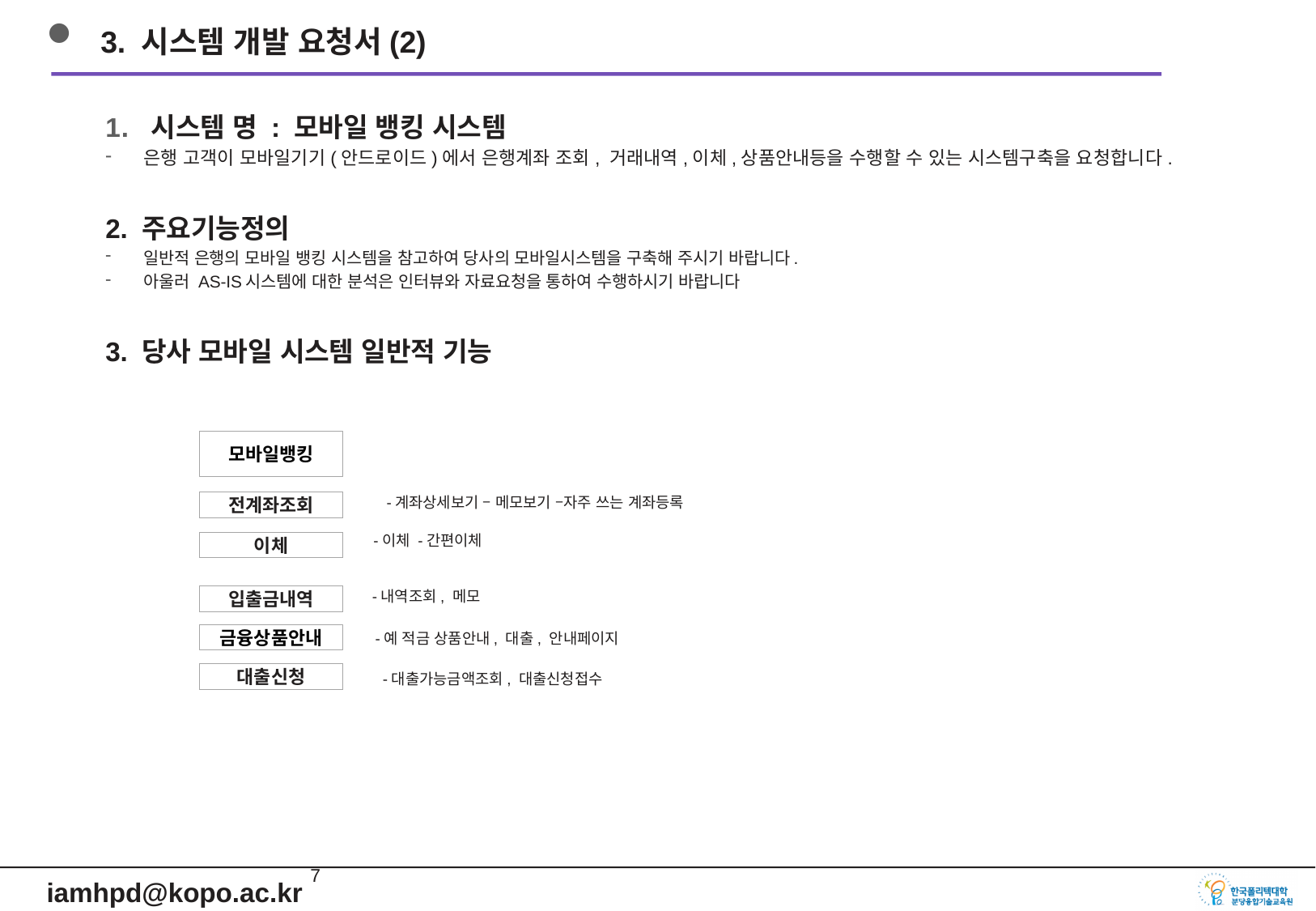

3. 시스템 개발 요청서(2)
시스템 명 : 모바일 뱅킹 시스템
은행 고객이 모바일기기(안드로이드)에서 은행계좌 조회, 거래내역,이체,상품안내등을 수행할 수 있는 시스템구축을 요청합니다.

2. 주요기능정의
일반적 은행의 모바일 뱅킹 시스템을 참고하여 당사의 모바일시스템을 구축해 주시기 바랍니다.
아울러 AS-IS시스템에 대한 분석은 인터뷰와 자료요청을 통하여 수행하시기 바랍니다

3. 당사 모바일 시스템 일반적 기능

모바일뱅킹
-계좌상세보기 – 메모보기 –자주 쓰는 계좌등록
전계좌조회
-이체 -간편이체
이체
-내역조회, 메모
입출금내역
-예 적금 상품안내, 대출, 안내페이지
금융상품안내
-대출가능금액조회, 대출신청접수
대출신청
7